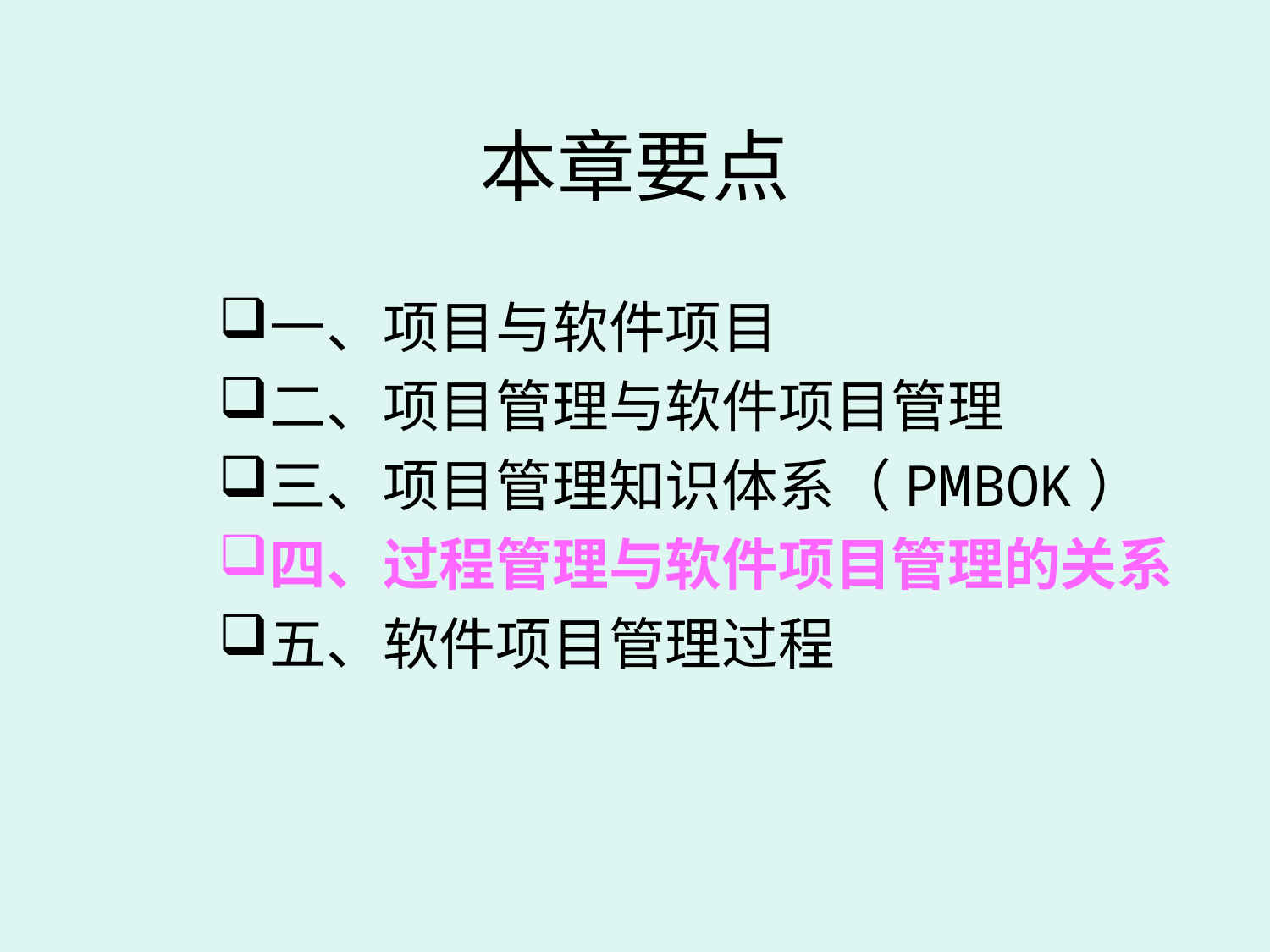

# 本章要点
一、项目与软件项目
二、项目管理与软件项目管理
三、项目管理知识体系（PMBOK）
四、过程管理与软件项目管理的关系
五、软件项目管理过程

47